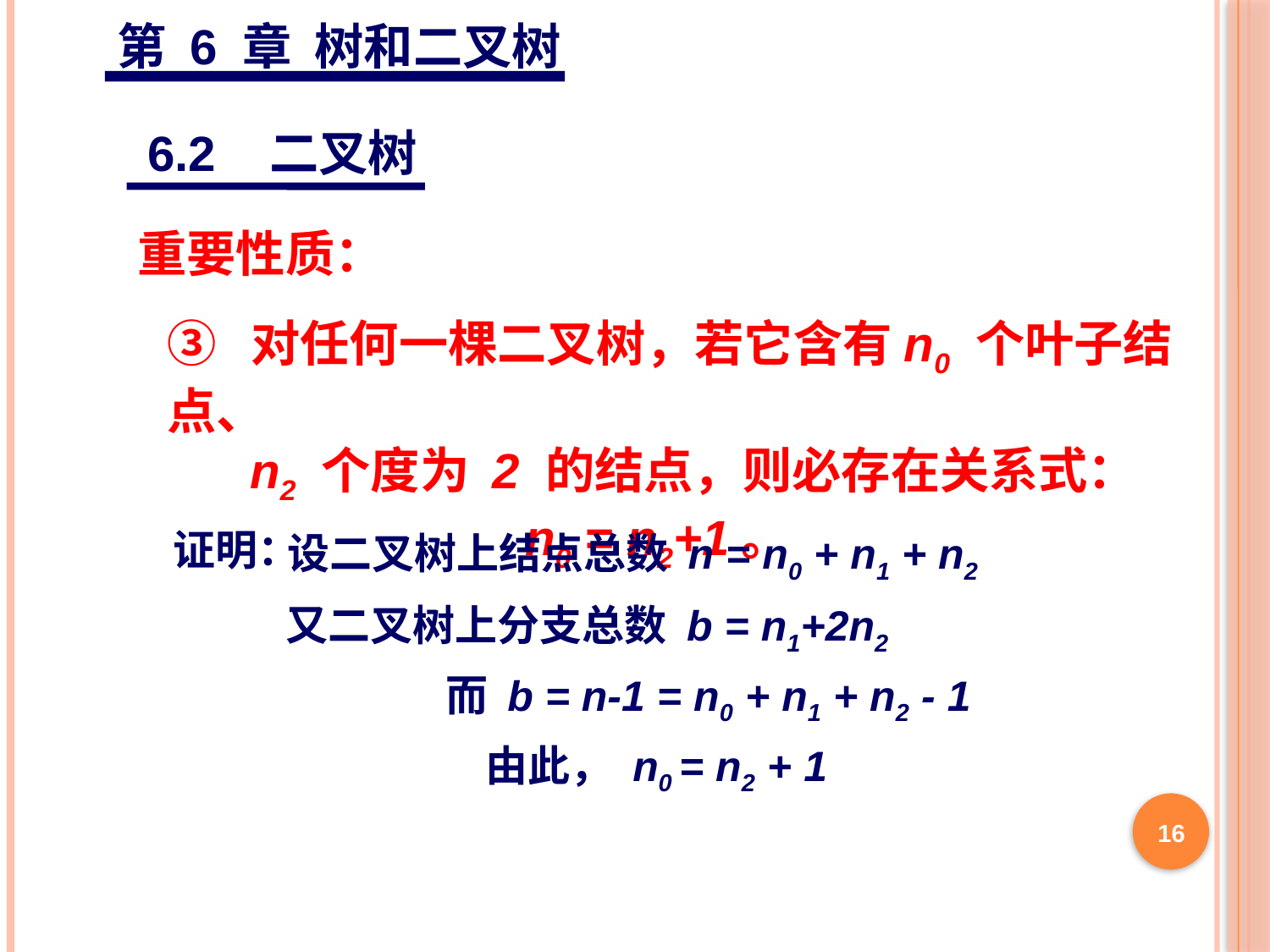

第 6 章  树和二叉树

6.2   二叉树

重要性质：
③  对任何一棵二叉树，若它含有n0 个叶子结点、
      n2 个度为 2 的结点，则必存在关系式：
                          n0 = n2+1。
设二叉树上结点总数 n = n0 + n1 + n2
 证明：
又二叉树上分支总数 b = n1+2n2
而 b = n-1 = n0 + n1 + n2 - 1
由此， n0 = n2 + 1
16